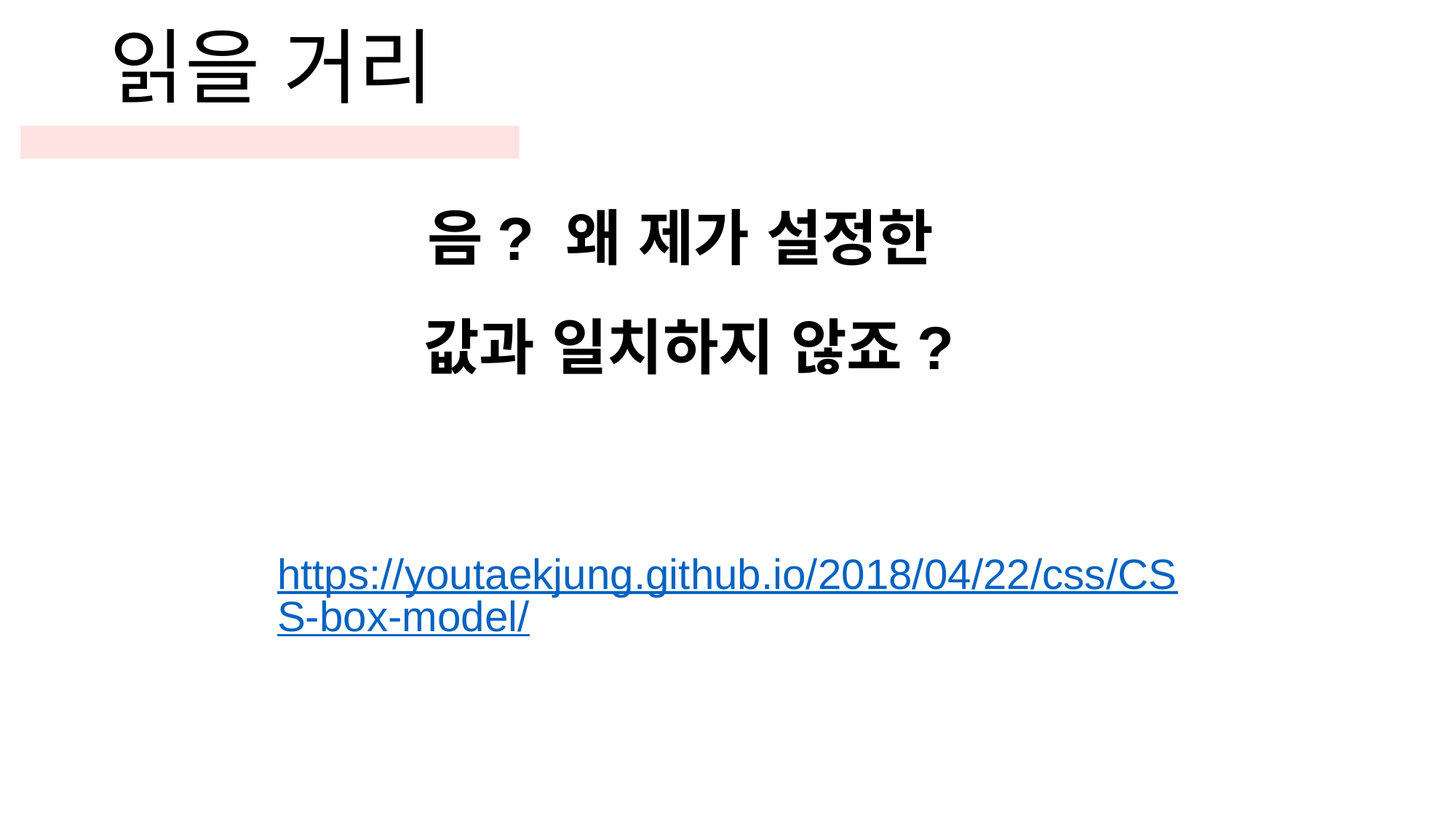

읽을 거리

음? 왜 제가 설정한
값과 일치하지 않죠?

https://youtaekjung.github.io/2018/04/22/css/CSS-box-model/